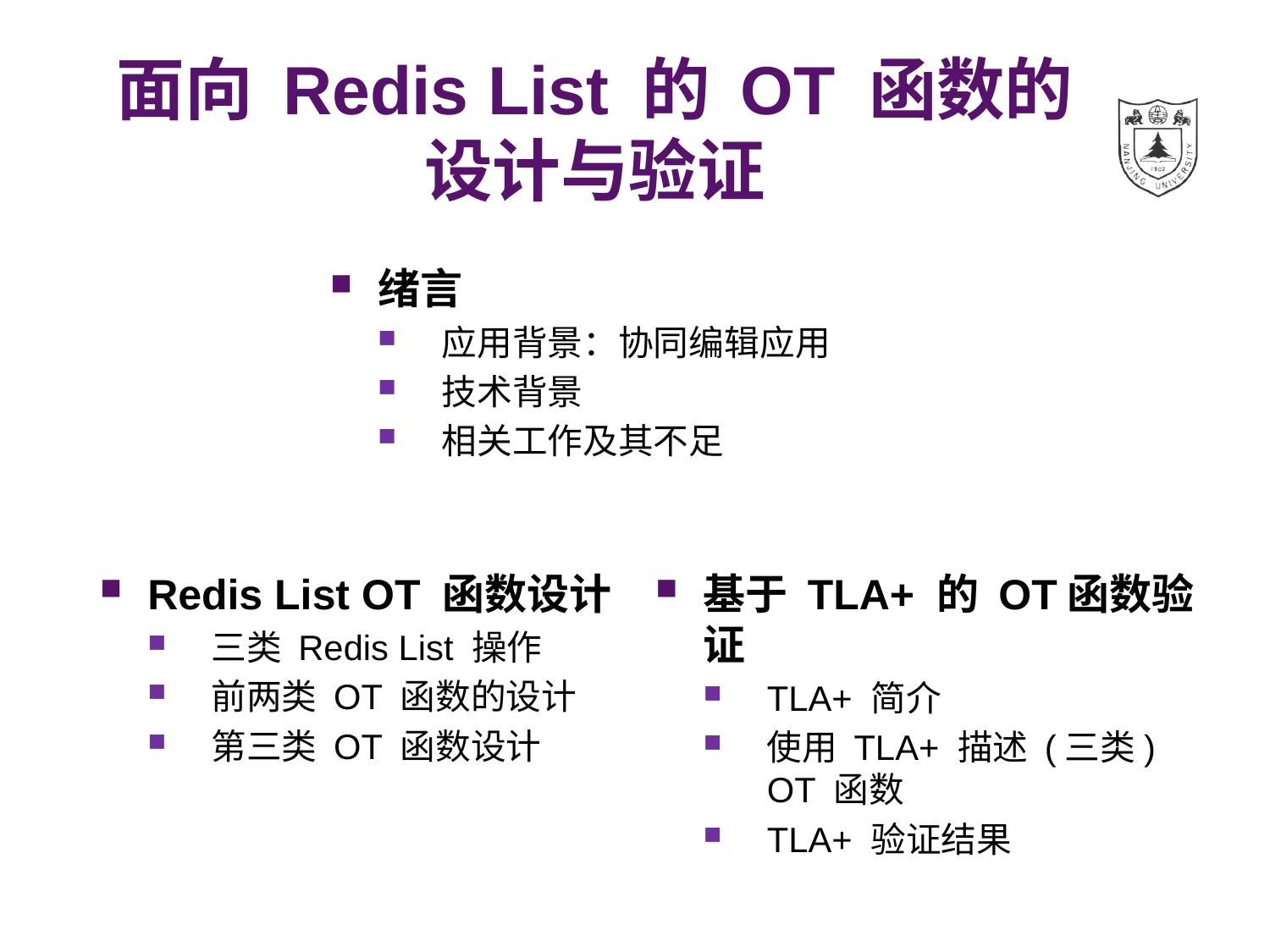

# 面向 Redis List 的 OT 函数的 设计与验证
绪言
应用背景：协同编辑应用
技术背景
相关工作及其不足
Redis List OT 函数设计
三类 Redis List 操作
前两类 OT 函数的设计
第三类 OT 函数设计
基于 TLA+ 的 OT函数验证
TLA+ 简介
使用 TLA+ 描述 (三类) OT 函数
TLA+ 验证结果